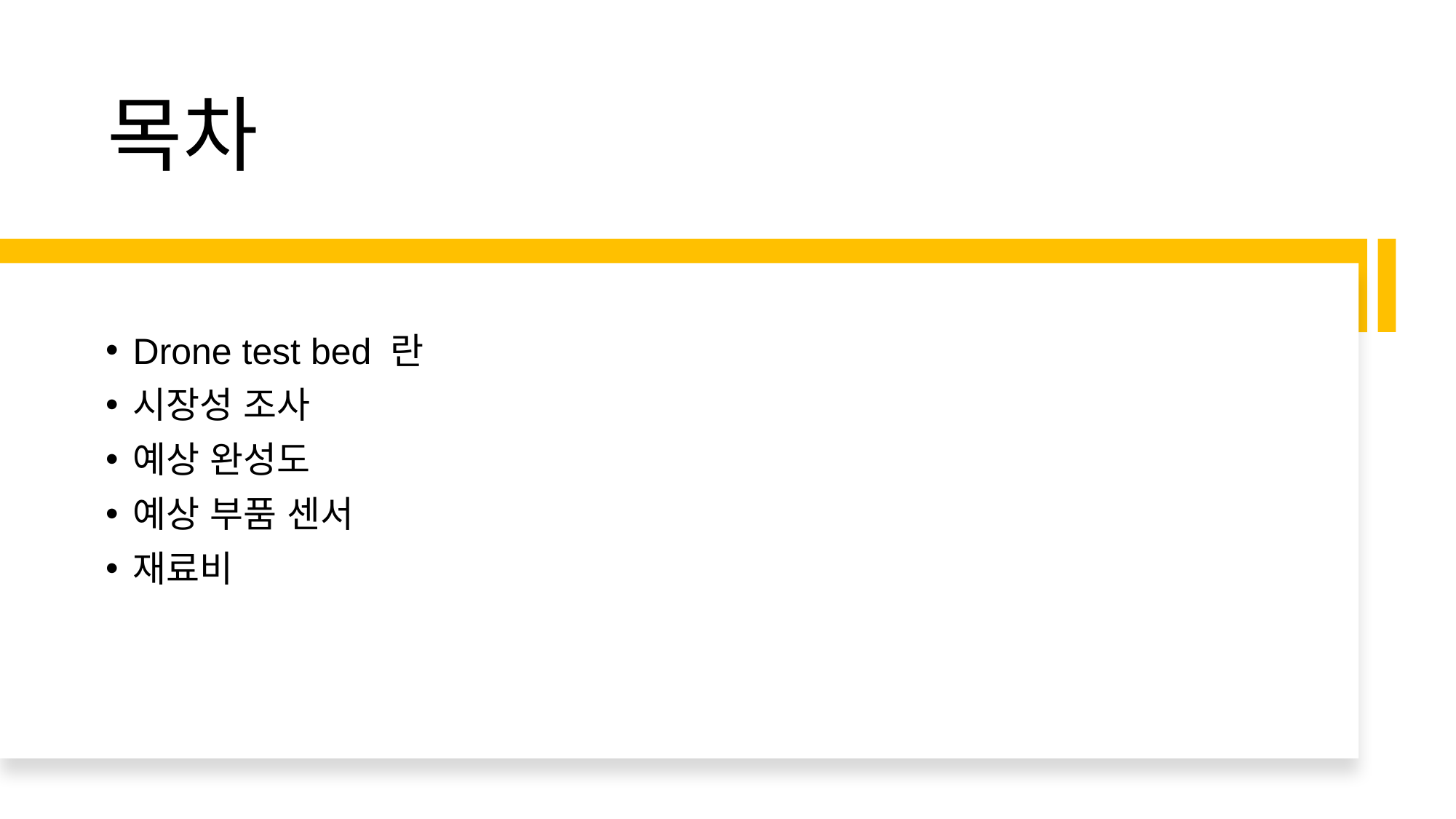

# 목차

Drone test bed 란
시장성 조사
예상 완성도
예상 부품 센서
재료비